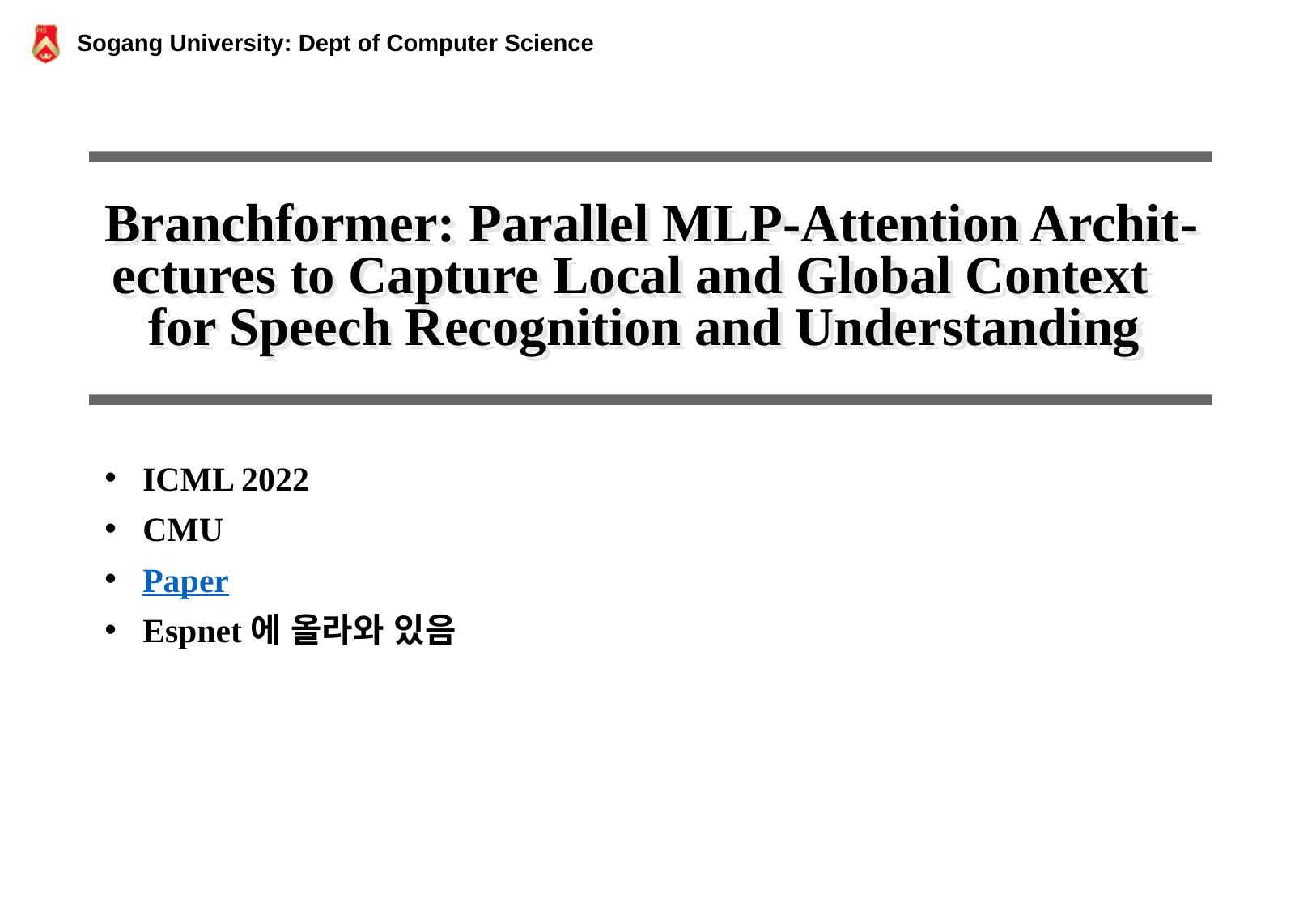

# Branchformer: Parallel MLP-Attention Archit-ectures to Capture Local and Global Context    for Speech Recognition and Understanding
ICML 2022
CMU
Paper
Espnet에 올라와 있음